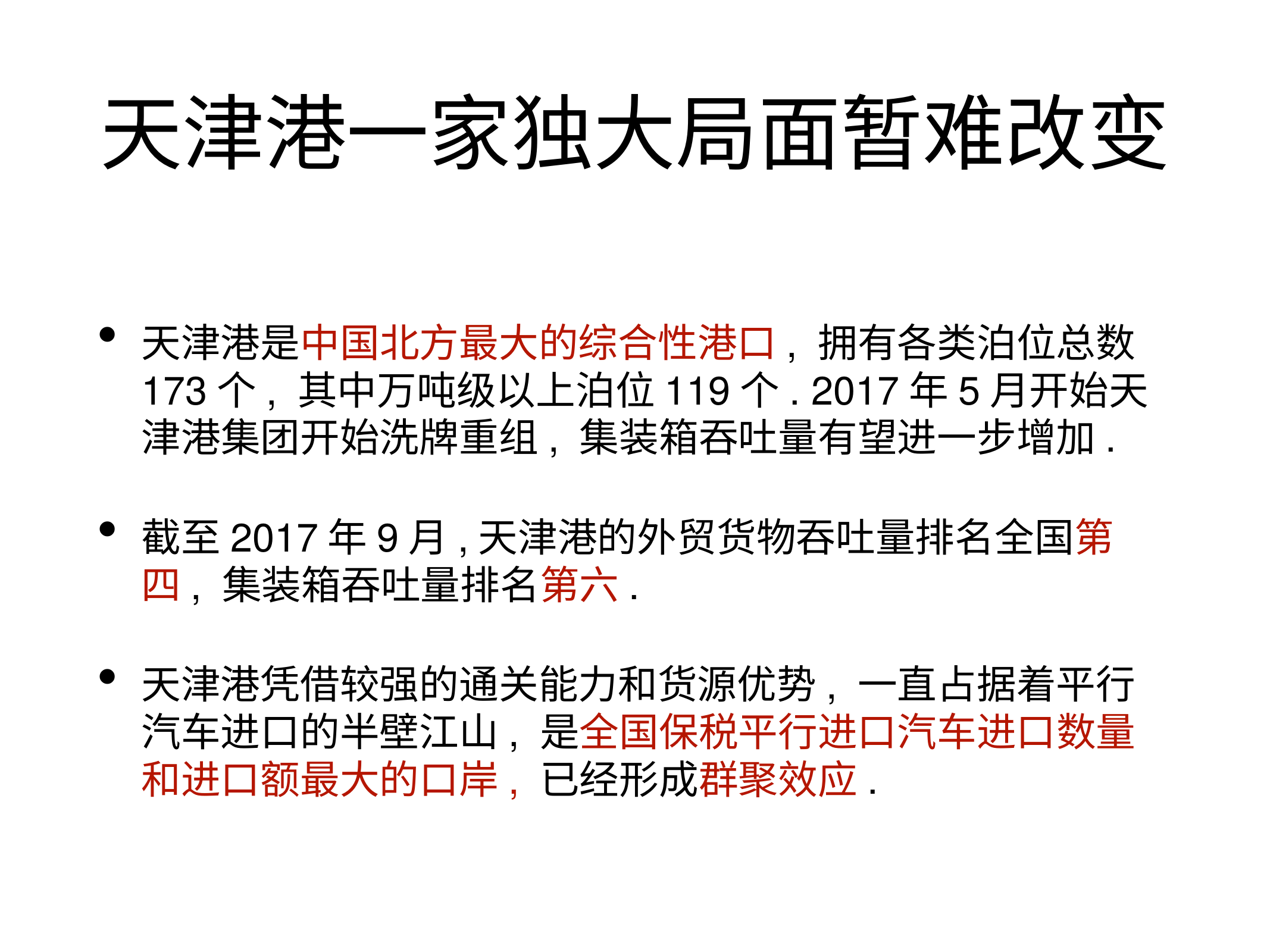

# 天津港一家独大局面暂难改变
天津港是中国北方最大的综合性港口, 拥有各类泊位总数173个, 其中万吨级以上泊位119个. 2017年5月开始天津港集团开始洗牌重组, 集装箱吞吐量有望进一步增加.
截至2017年9月,天津港的外贸货物吞吐量排名全国第四, 集装箱吞吐量排名第六.
天津港凭借较强的通关能力和货源优势, 一直占据着平行汽车进口的半壁江山, 是全国保税平行进口汽车进口数量和进口额最大的口岸, 已经形成群聚效应.